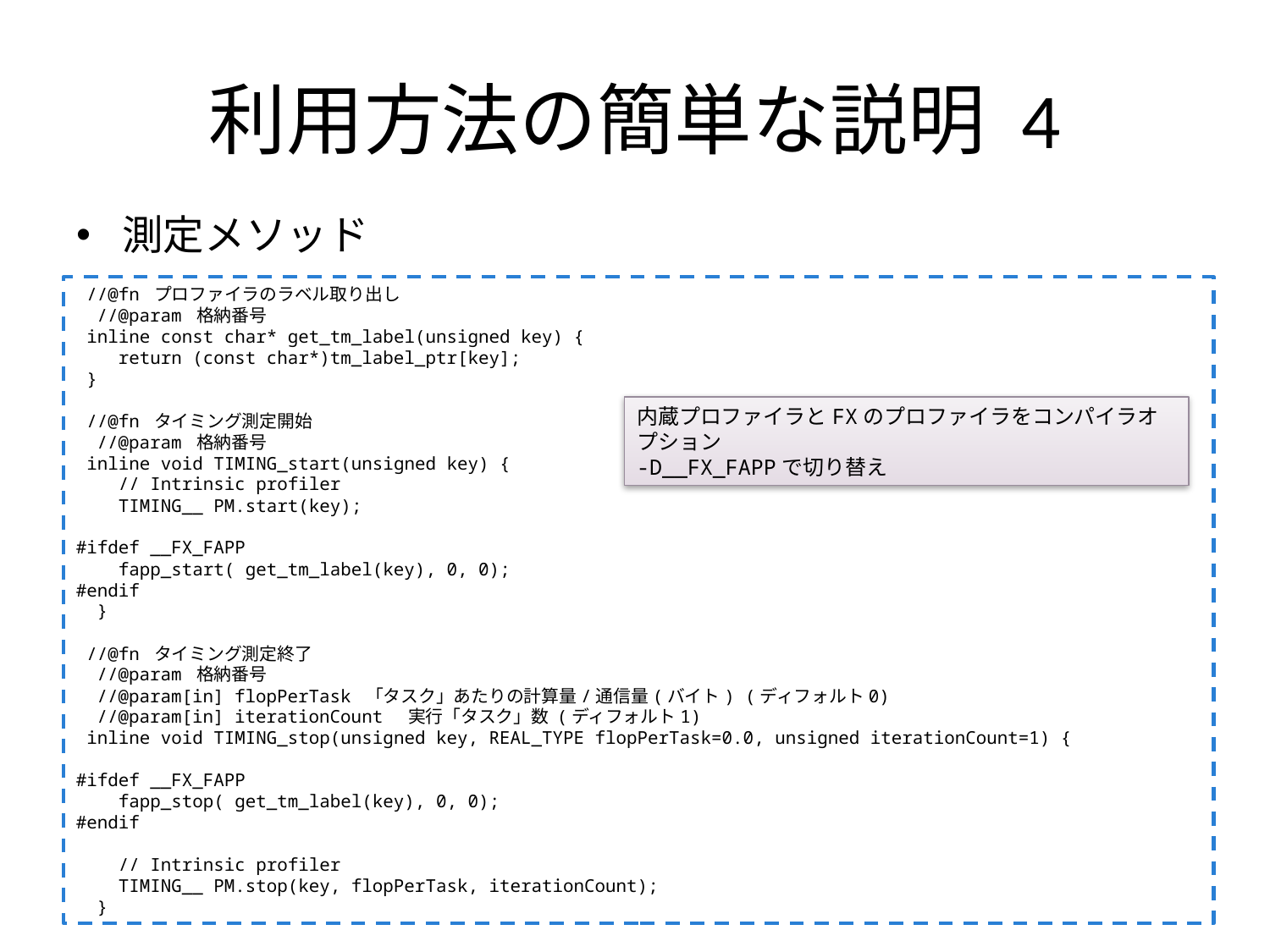

# 利用方法の簡単な説明 4
測定メソッド
 //@fn プロファイラのラベル取り出し
  //@param 格納番号
 inline const char* get_tm_label(unsigned key) {
    return (const char*)tm_label_ptr[key];
 }

 //@fn タイミング測定開始
  //@param 格納番号
 inline void TIMING_start(unsigned key) {
    // Intrinsic profiler
    TIMING__ PM.start(key);

#ifdef __FX_FAPP
    fapp_start( get_tm_label(key), 0, 0);
#endif
  }

 //@fn タイミング測定終了
  //@param 格納番号
  //@param[in] flopPerTask 「タスク」あたりの計算量/通信量(バイト) (ディフォルト0)
  //@param[in] iterationCount  実行「タスク」数 (ディフォルト1)
 inline void TIMING_stop(unsigned key, REAL_TYPE flopPerTask=0.0, unsigned iterationCount=1) {

#ifdef __FX_FAPP
    fapp_stop( get_tm_label(key), 0, 0);
#endif

    // Intrinsic profiler
    TIMING__ PM.stop(key, flopPerTask, iterationCount);
  }
内蔵プロファイラとFXのプロファイラをコンパイラオプション
-D__FX_FAPPで切り替え